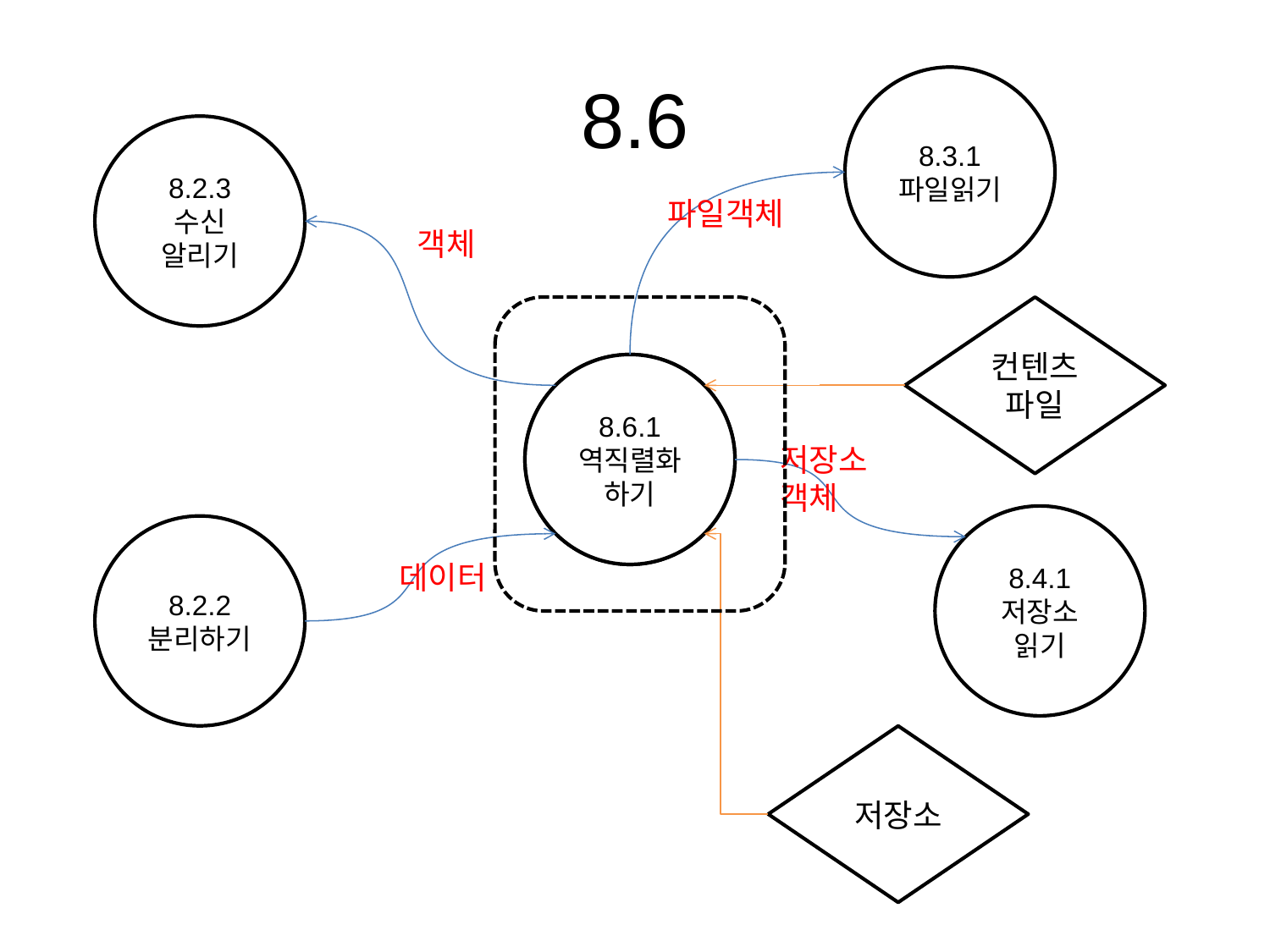

# 8.6
8.3.1
파일읽기
8.2.3
수신
알리기
파일객체
객체

컨텐츠
파일
8.6.1
역직렬화
하기
8.6.1
역직렬화
하기
저장소
객체
8.4.1
저장소
읽기
8.2.2
분리하기
데이터
저장소